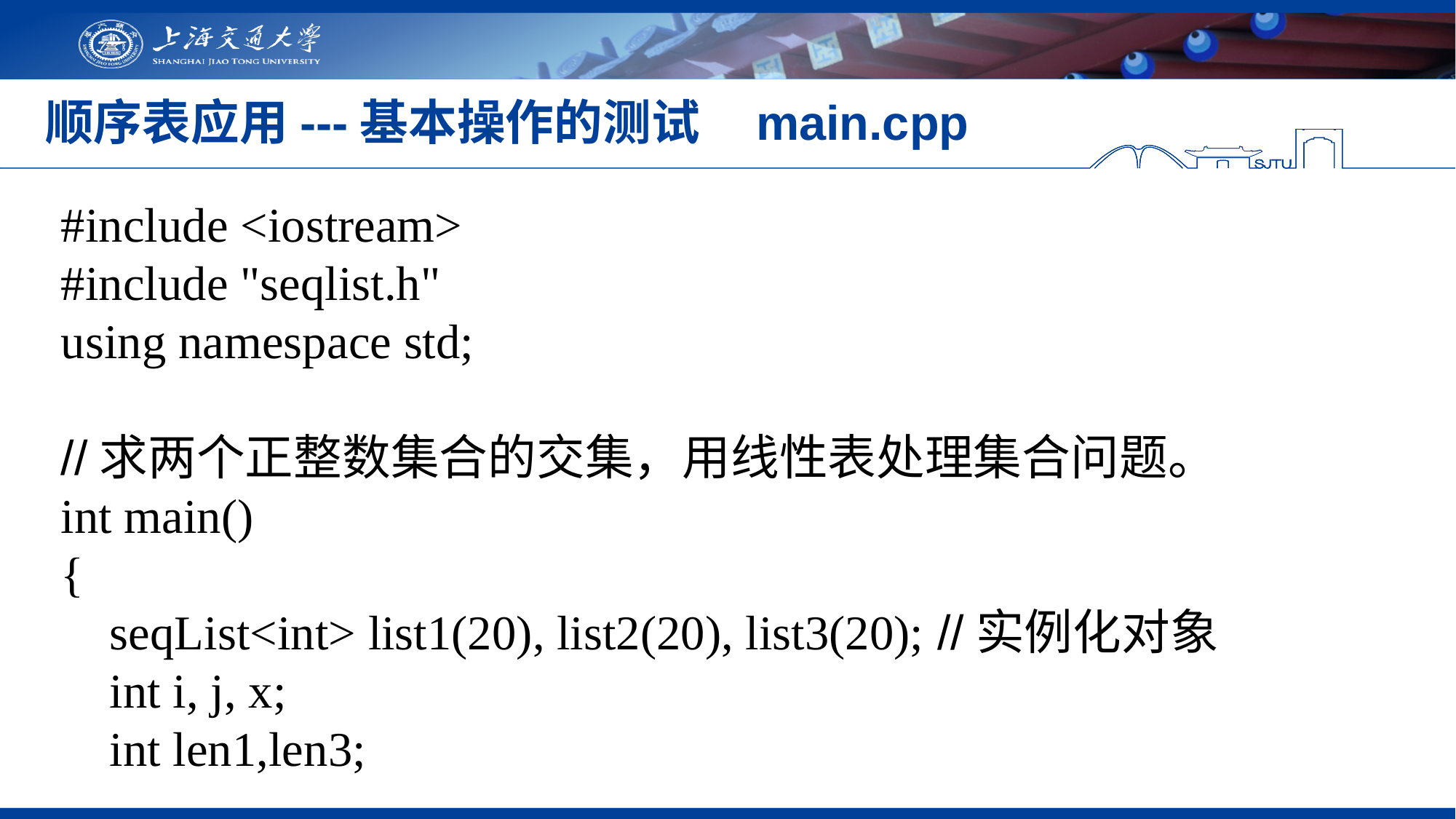

# 顺序表应用---基本操作的测试    main.cpp
#include <iostream>
#include "seqlist.h"
using namespace std;

//求两个正整数集合的交集，用线性表处理集合问题。
int main()
{
    seqList<int> list1(20), list2(20), list3(20); //实例化对象
    int i, j, x;
    int len1,len3;